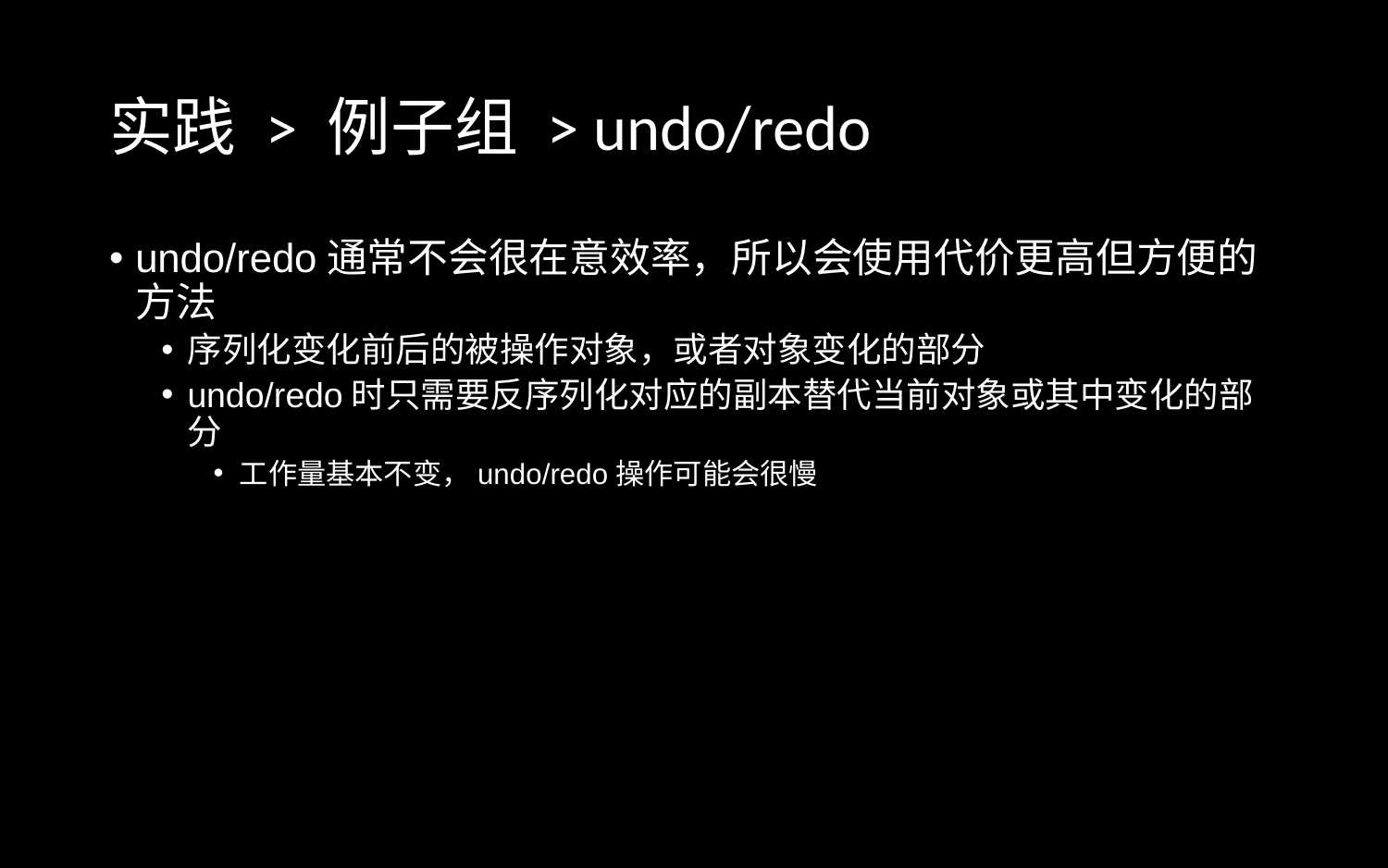

# 实践 > 例子组 > undo/redo
undo/redo通常不会很在意效率，所以会使用代价更高但方便的方法
序列化变化前后的被操作对象，或者对象变化的部分
undo/redo时只需要反序列化对应的副本替代当前对象或其中变化的部分
工作量基本不变，undo/redo操作可能会很慢